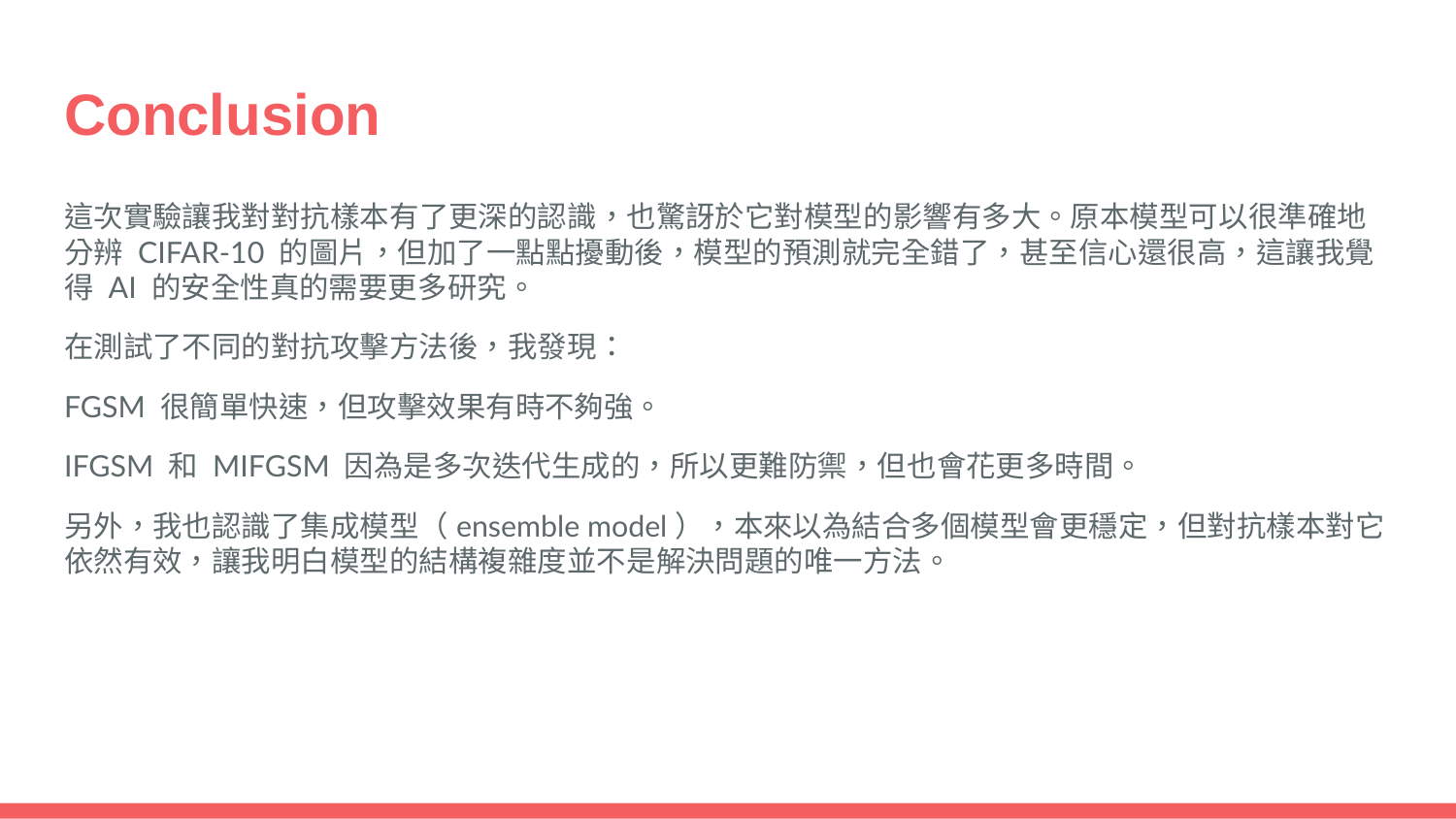

# Conclusion
這次實驗讓我對對抗樣本有了更深的認識，也驚訝於它對模型的影響有多大。原本模型可以很準確地分辨 CIFAR-10 的圖片，但加了一點點擾動後，模型的預測就完全錯了，甚至信心還很高，這讓我覺得 AI 的安全性真的需要更多研究。
在測試了不同的對抗攻擊方法後，我發現：
FGSM 很簡單快速，但攻擊效果有時不夠強。
IFGSM 和 MIFGSM 因為是多次迭代生成的，所以更難防禦，但也會花更多時間。
另外，我也認識了集成模型（ensemble model），本來以為結合多個模型會更穩定，但對抗樣本對它依然有效，讓我明白模型的結構複雜度並不是解決問題的唯一方法。